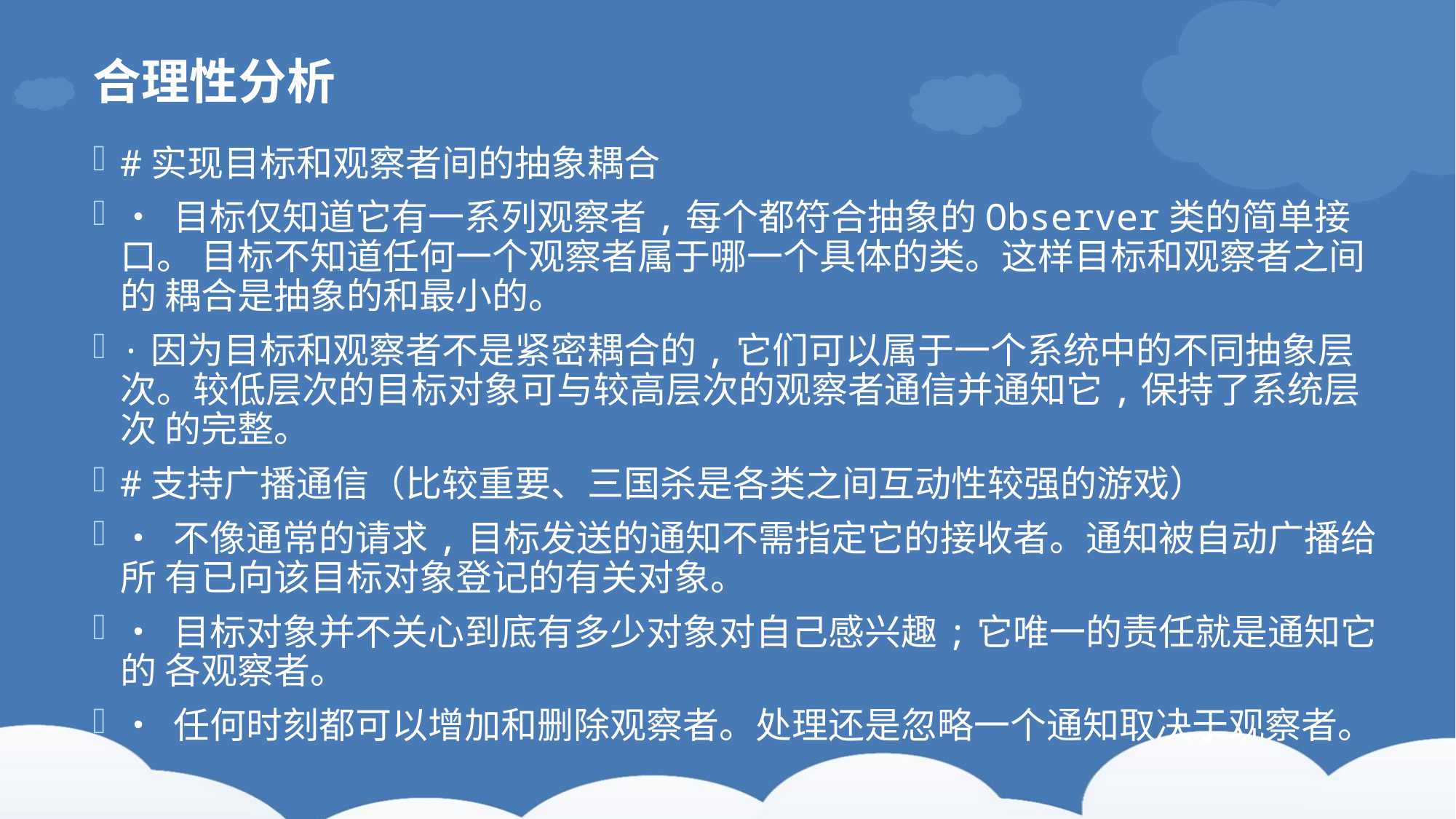

# 合理性分析
#实现目标和观察者间的抽象耦合
• 目标仅知道它有一系列观察者,每个都符合抽象的Observer类的简单接口。 目标不知道任何一个观察者属于哪一个具体的类。这样目标和观察者之间的 耦合是抽象的和最小的。
·因为目标和观察者不是紧密耦合的,它们可以属于一个系统中的不同抽象层次。较低层次的目标对象可与较高层次的观察者通信并通知它,保持了系统层次 的完整。
#支持广播通信（比较重要、三国杀是各类之间互动性较强的游戏）
• 不像通常的请求,目标发送的通知不需指定它的接收者。通知被自动广播给所 有已向该目标对象登记的有关对象。
• 目标对象并不关心到底有多少对象对自己感兴趣;它唯一的责任就是通知它的 各观察者。
• 任何时刻都可以增加和删除观察者。处理还是忽略一个通知取决于观察者。